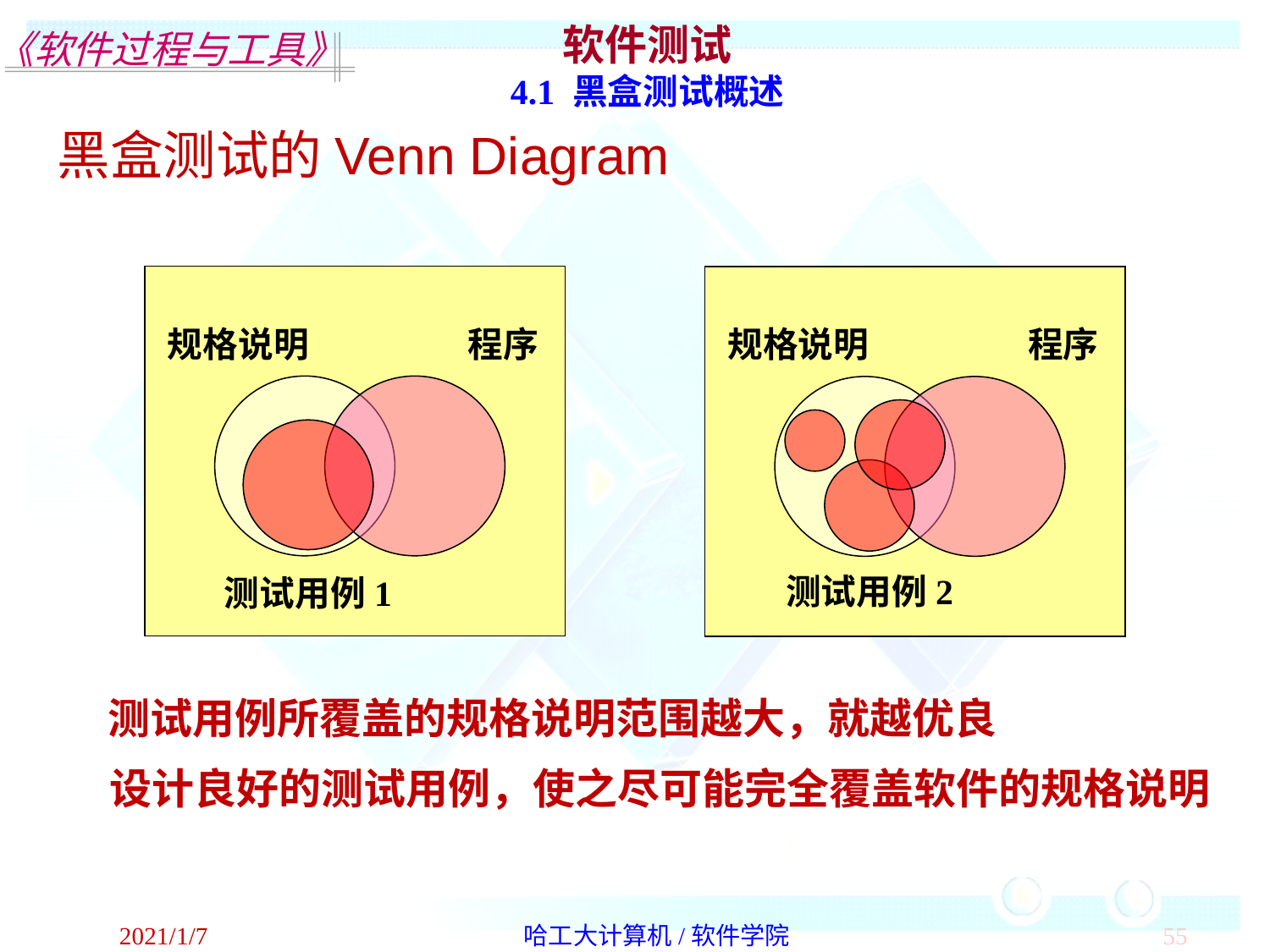

软件测试
4.1 黑盒测试概述
黑盒测试的Venn Diagram

规格说明
程序
规格说明
程序

测试用例1

测试用例2
测试用例所覆盖的规格说明范围越大，就越优良
设计良好的测试用例，使之尽可能完全覆盖软件的规格说明